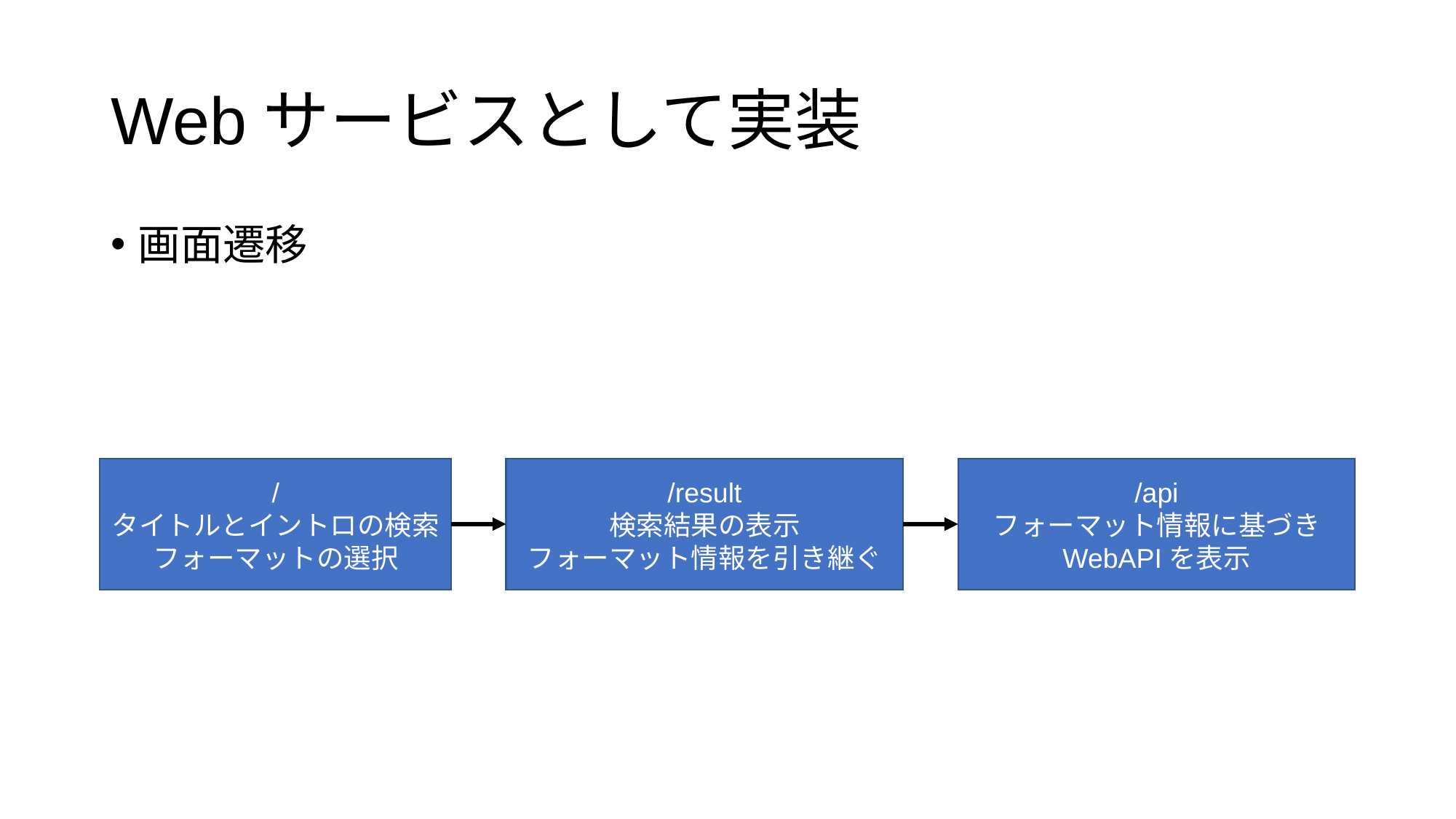

# Webサービスとして実装
画面遷移
/
タイトルとイントロの検索
フォーマットの選択
/result
検索結果の表示
フォーマット情報を引き継ぐ
/api
フォーマット情報に基づき
WebAPIを表示